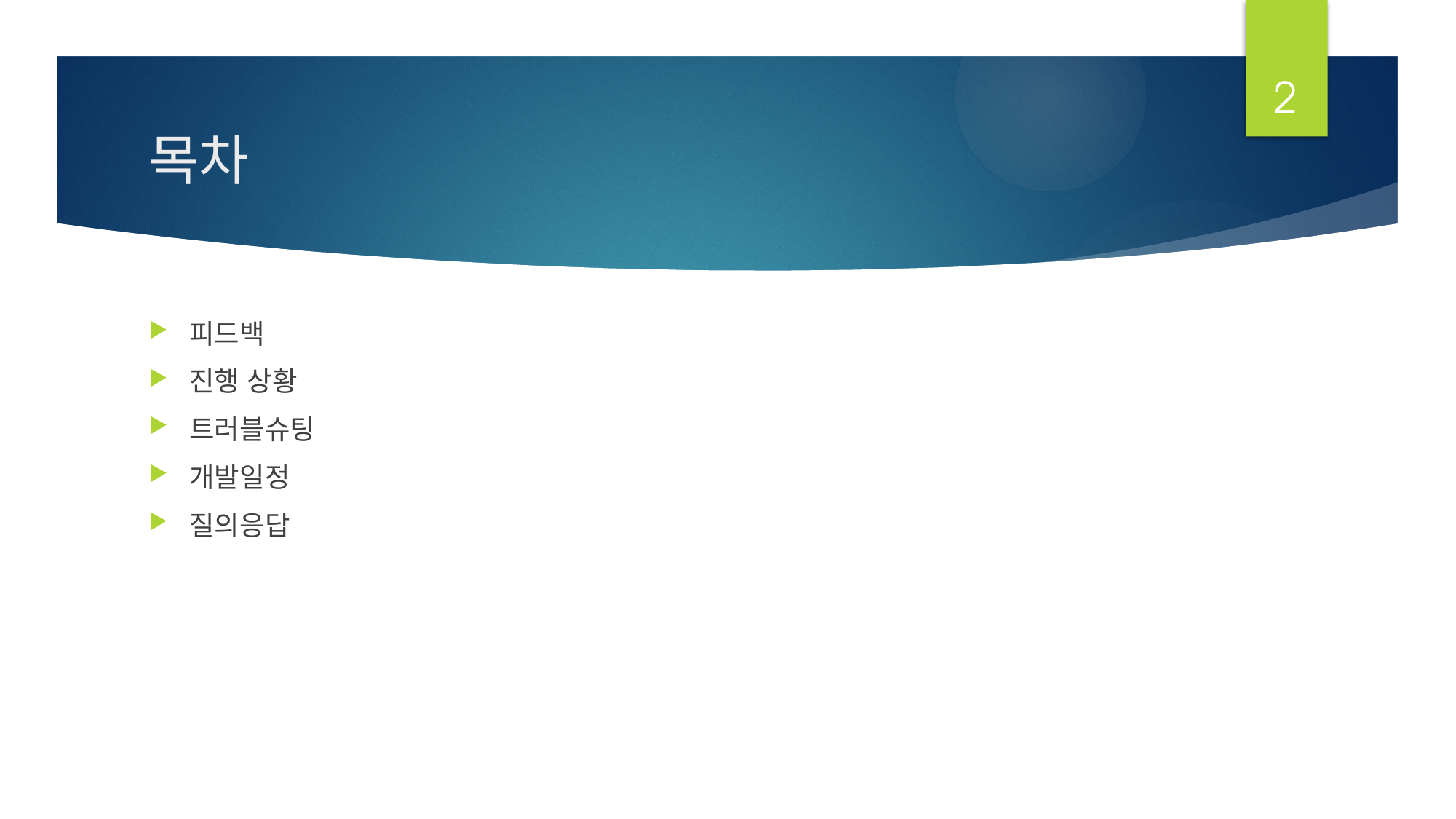

2
# 목차
피드백
진행 상황
트러블슈팅
개발일정
질의응답